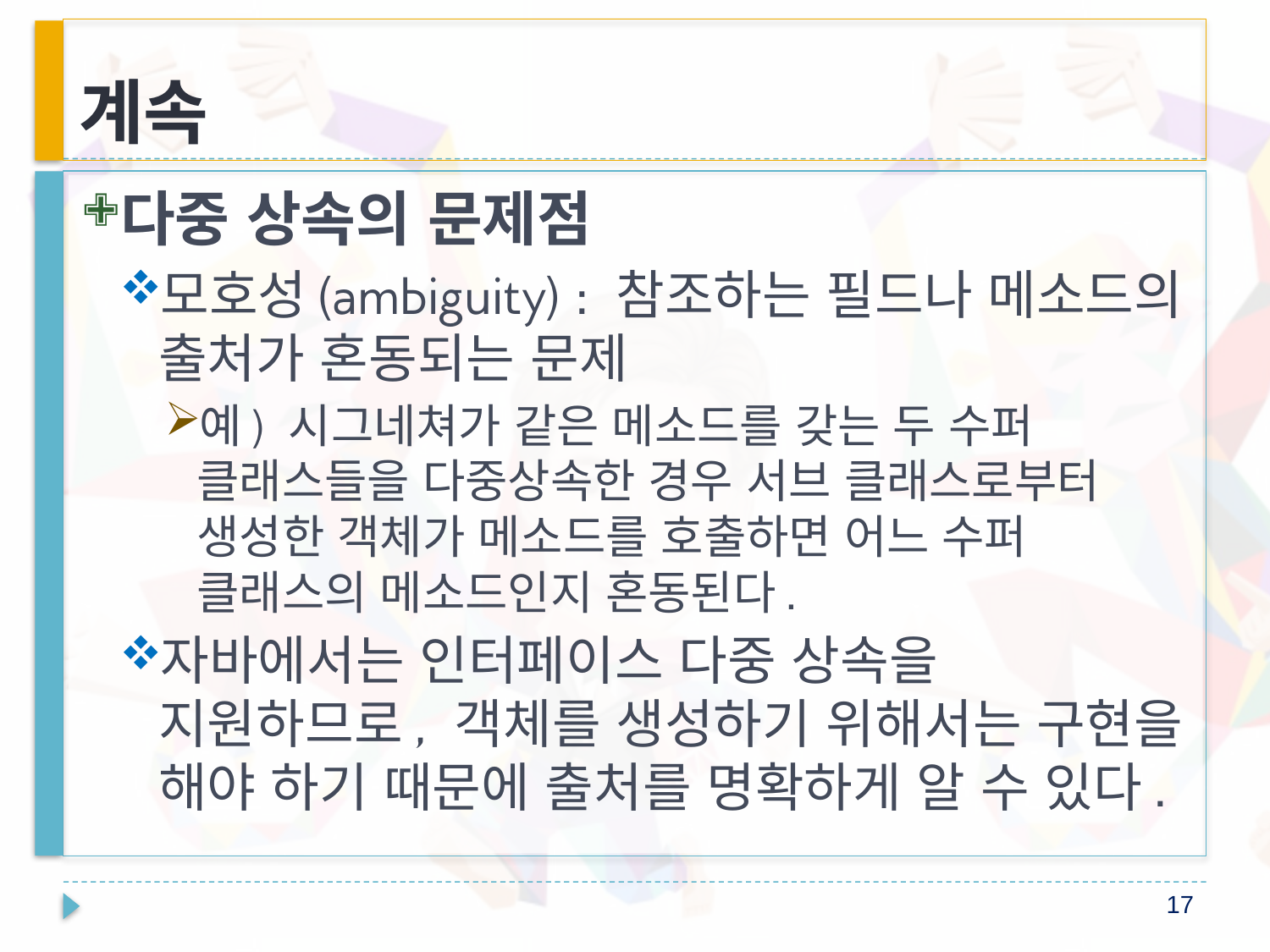

# 계속
다중 상속의 문제점
모호성(ambiguity) : 참조하는 필드나 메소드의 출처가 혼동되는 문제
예) 시그네쳐가 같은 메소드를 갖는 두 수퍼 클래스들을 다중상속한 경우 서브 클래스로부터 생성한 객체가 메소드를 호출하면 어느 수퍼 클래스의 메소드인지 혼동된다.
자바에서는 인터페이스 다중 상속을 지원하므로, 객체를 생성하기 위해서는 구현을 해야 하기 때문에 출처를 명확하게 알 수 있다.
17